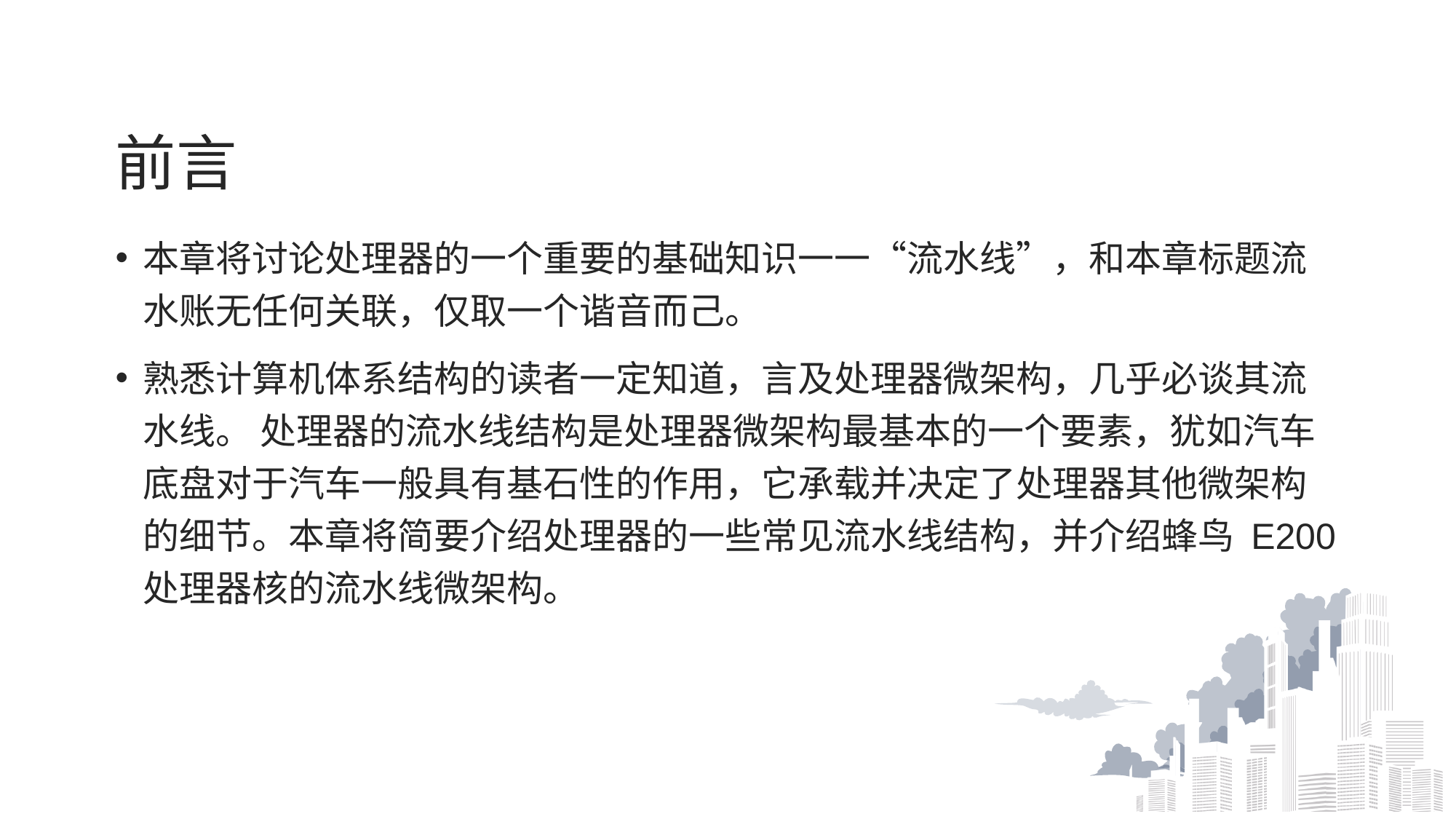

# 前言
本章将讨论处理器的一个重要的基础知识一一“流水线”，和本章标题流水账无任何关联，仅取一个谐音而己。
熟悉计算机体系结构的读者一定知道，言及处理器微架构，几乎必谈其流水线。 处理器的流水线结构是处理器微架构最基本的一个要素，犹如汽车底盘对于汽车一般具有基石性的作用，它承载并决定了处理器其他微架构的细节。本章将简要介绍处理器的一些常见流水线结构，并介绍蜂鸟 E200 处理器核的流水线微架构。